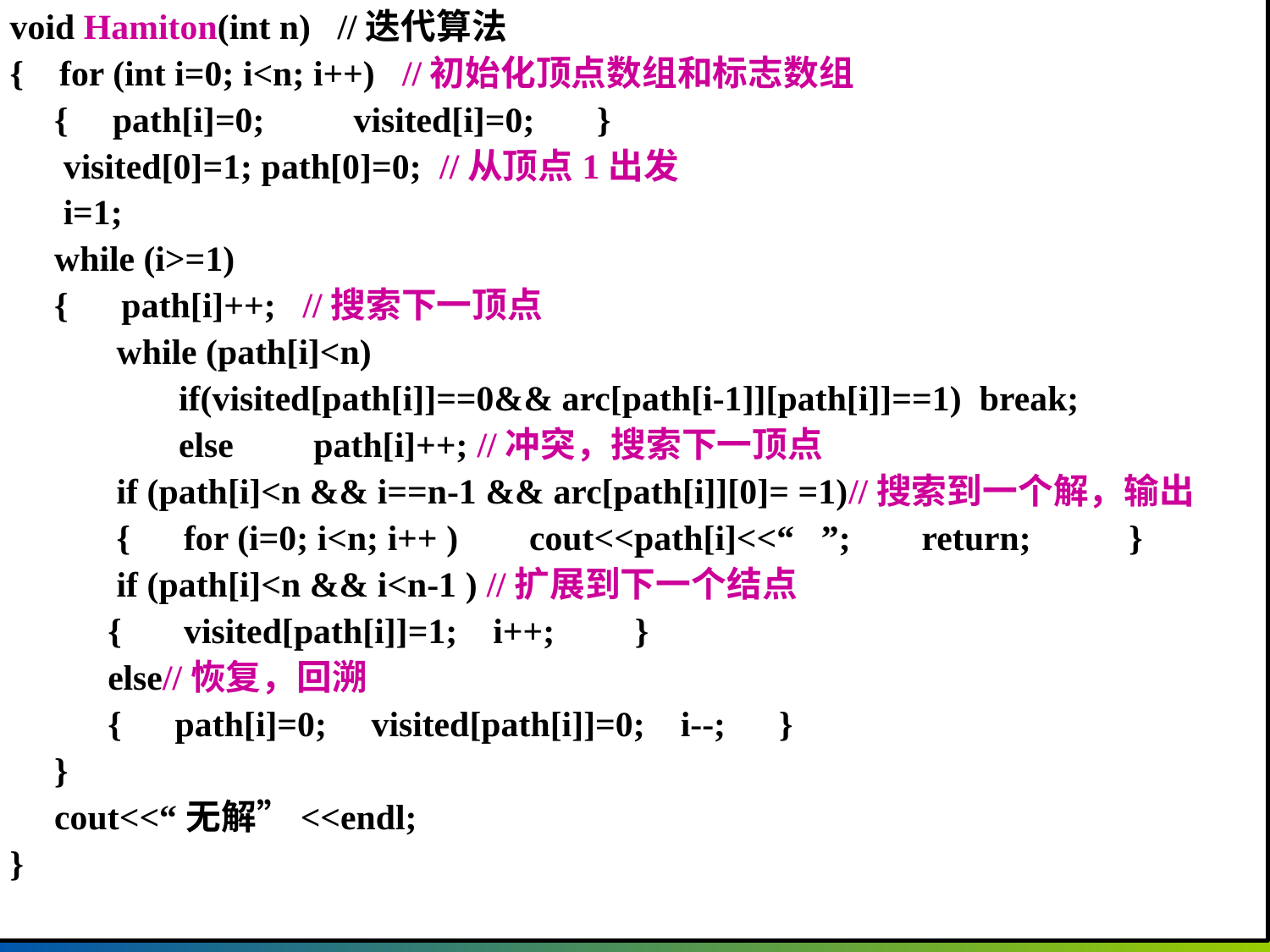

void Hamiton(int n)   //迭代算法
{    for (int i=0; i<n; i++)   //初始化顶点数组和标志数组
     {     path[i]=0;          visited[i]=0;       }
      visited[0]=1; path[0]=0;  //从顶点1出发
      i=1;
     while (i>=1)
     {      path[i]++;   //搜索下一顶点
            while (path[i]<n)
                   if(visited[path[i]]==0&& arc[path[i-1]][path[i]]==1)  break;
                   else         path[i]++; //冲突，搜索下一顶点
            if (path[i]<n && i==n-1 && arc[path[i]][0]= =1)//搜索到一个解，输出
            {      for (i=0; i<n; i++ )        cout<<path[i]<<“   ”;        return;           }
            if (path[i]<n && i<n-1 ) //扩展到下一个结点
           {       visited[path[i]]=1;    i++;         }
           else//恢复，回溯
           {      path[i]=0;     visited[path[i]]=0;    i--;      }
     }
     cout<<“无解”<<endl;
}